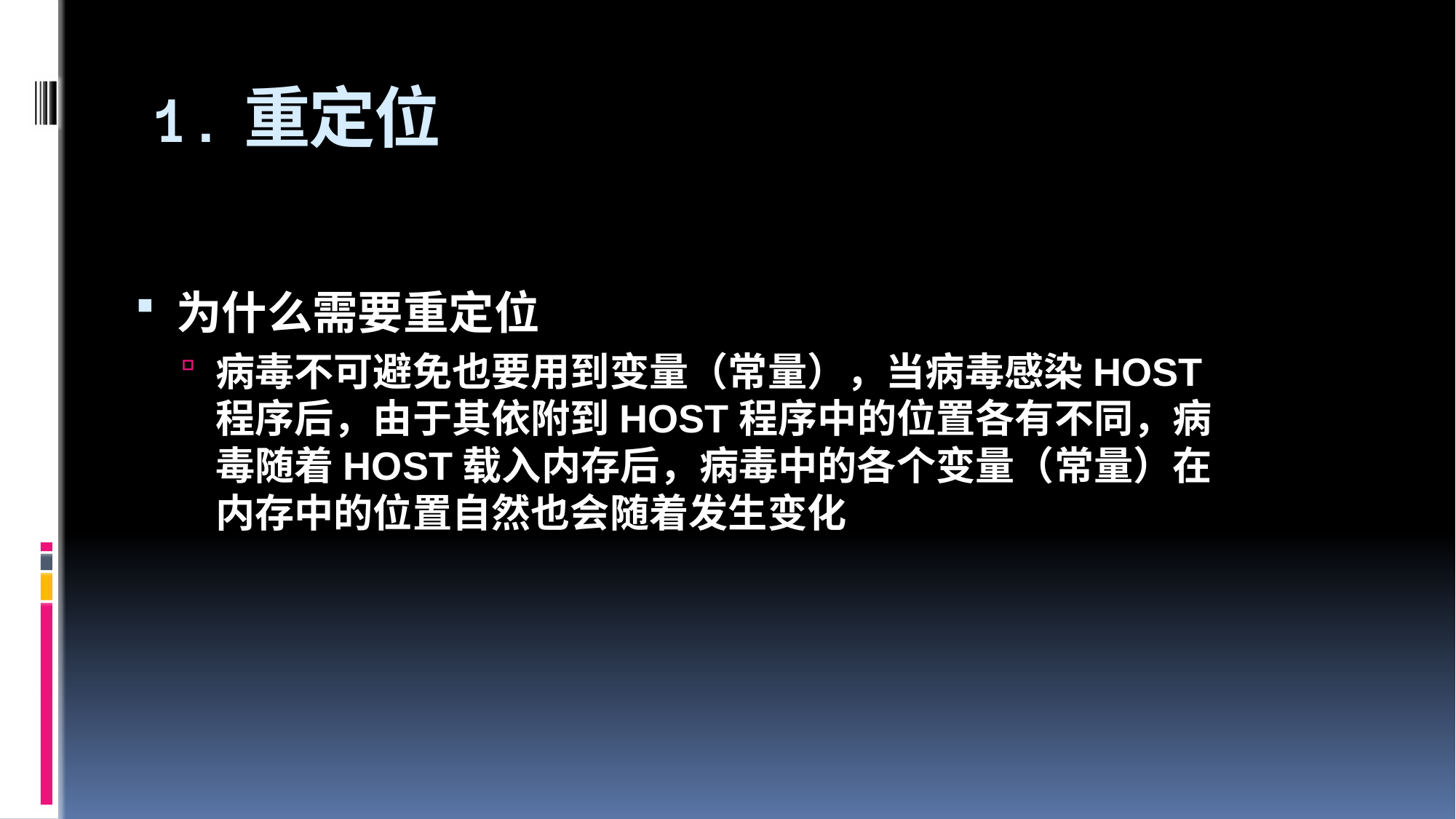

# 1.重定位

为什么需要重定位
病毒不可避免也要用到变量（常量），当病毒感染HOST程序后，由于其依附到HOST程序中的位置各有不同，病毒随着HOST载入内存后，病毒中的各个变量（常量）在内存中的位置自然也会随着发生变化